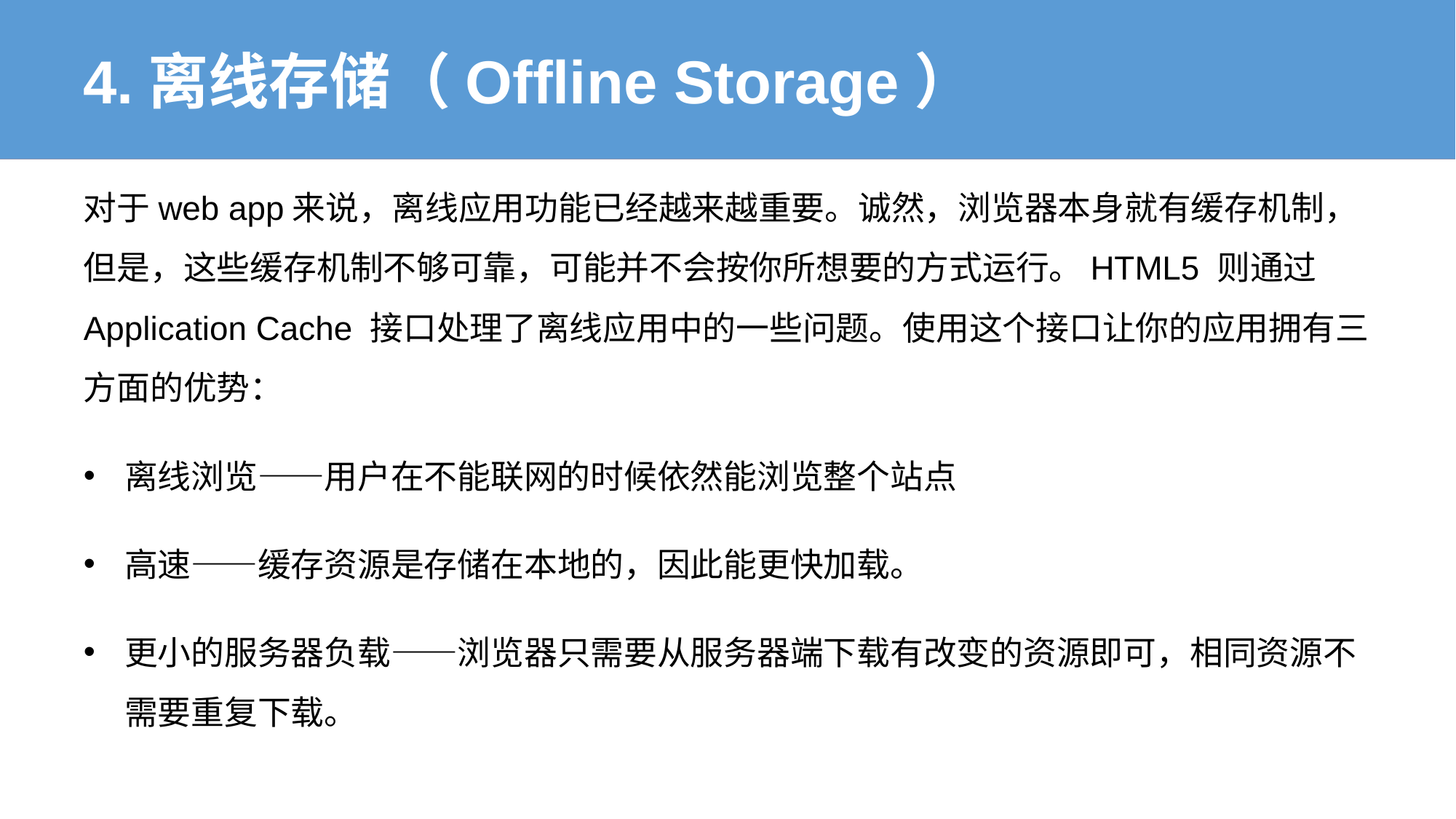

# 4.离线存储（Offline Storage）
对于web app来说，离线应用功能已经越来越重要。诚然，浏览器本身就有缓存机制，但是，这些缓存机制不够可靠，可能并不会按你所想要的方式运行。HTML5 则通过 Application Cache 接口处理了离线应用中的一些问题。使用这个接口让你的应用拥有三方面的优势：
离线浏览——用户在不能联网的时候依然能浏览整个站点
高速——缓存资源是存储在本地的，因此能更快加载。
更小的服务器负载——浏览器只需要从服务器端下载有改变的资源即可，相同资源不需要重复下载。